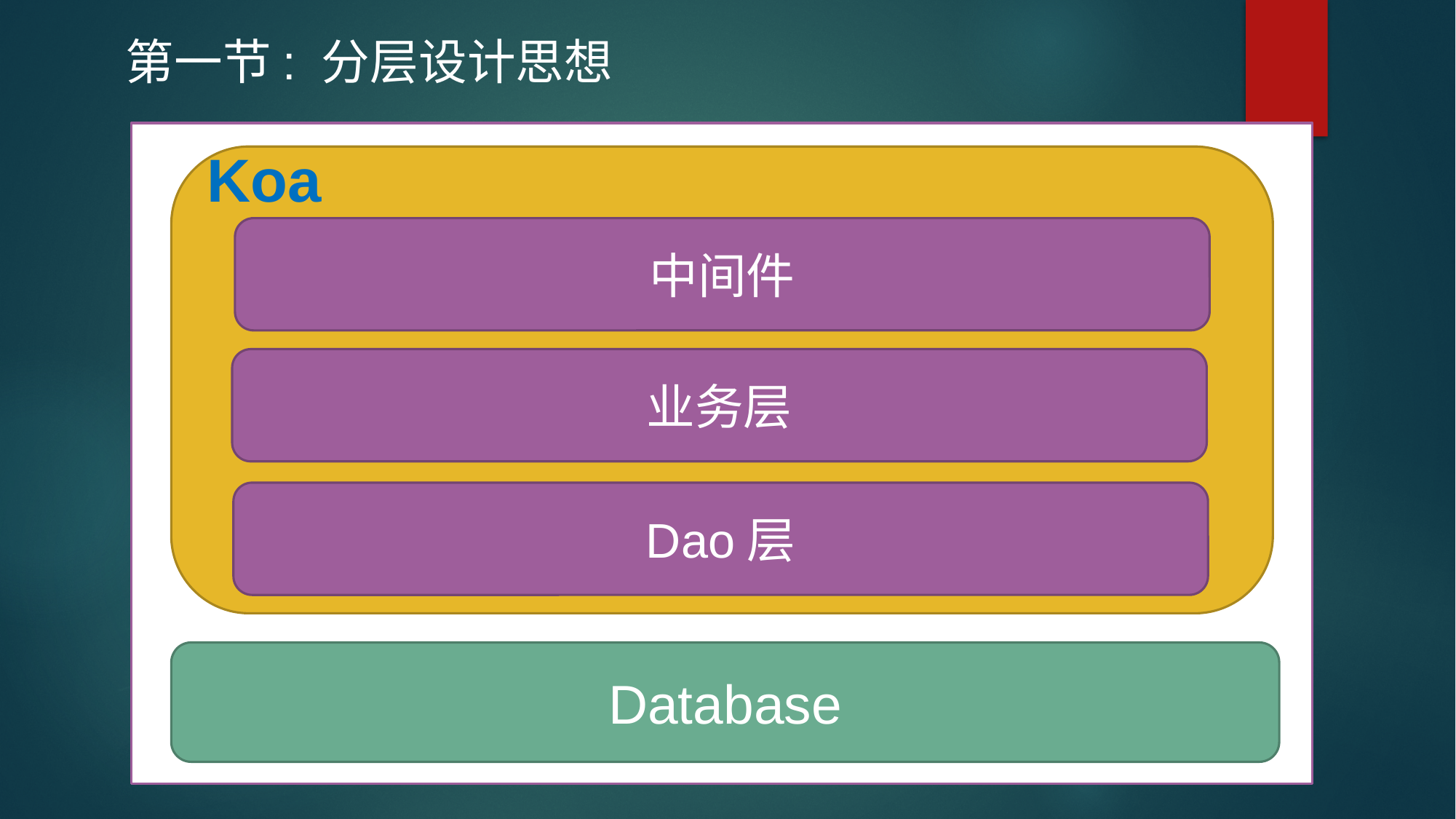

第一节: 分层设计思想

Koa

中间件
业务层
Dao层
Database